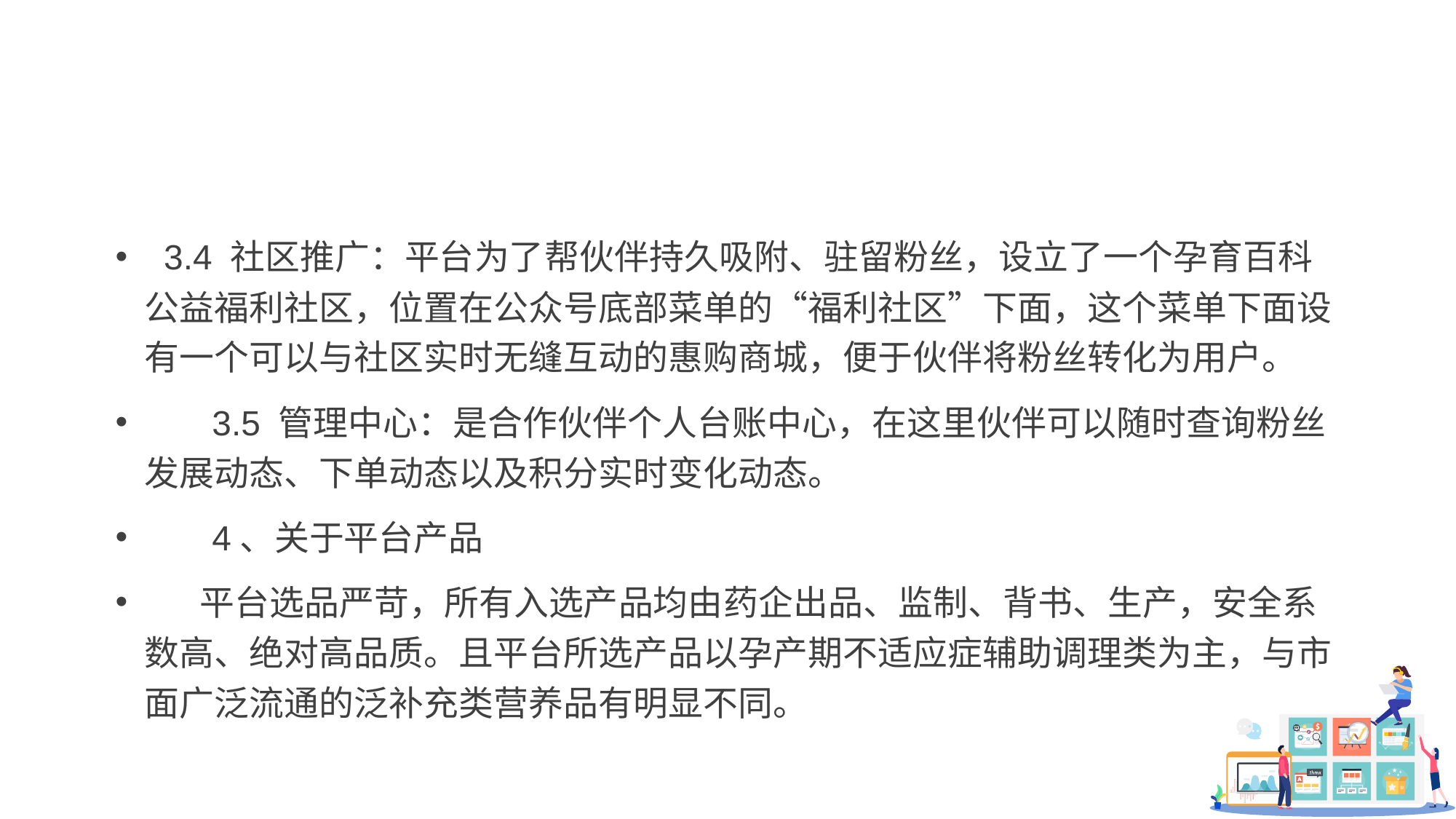

#
  3.4 社区推广：平台为了帮伙伴持久吸附、驻留粉丝，设立了一个孕育百科公益福利社区，位置在公众号底部菜单的“福利社区”下面，这个菜单下面设有一个可以与社区实时无缝互动的惠购商城，便于伙伴将粉丝转化为用户。
       3.5 管理中心：是合作伙伴个人台账中心，在这里伙伴可以随时查询粉丝发展动态、下单动态以及积分实时变化动态。
       4、关于平台产品
      平台选品严苛，所有入选产品均由药企出品、监制、背书、生产，安全系数高、绝对高品质。且平台所选产品以孕产期不适应症辅助调理类为主，与市面广泛流通的泛补充类营养品有明显不同。